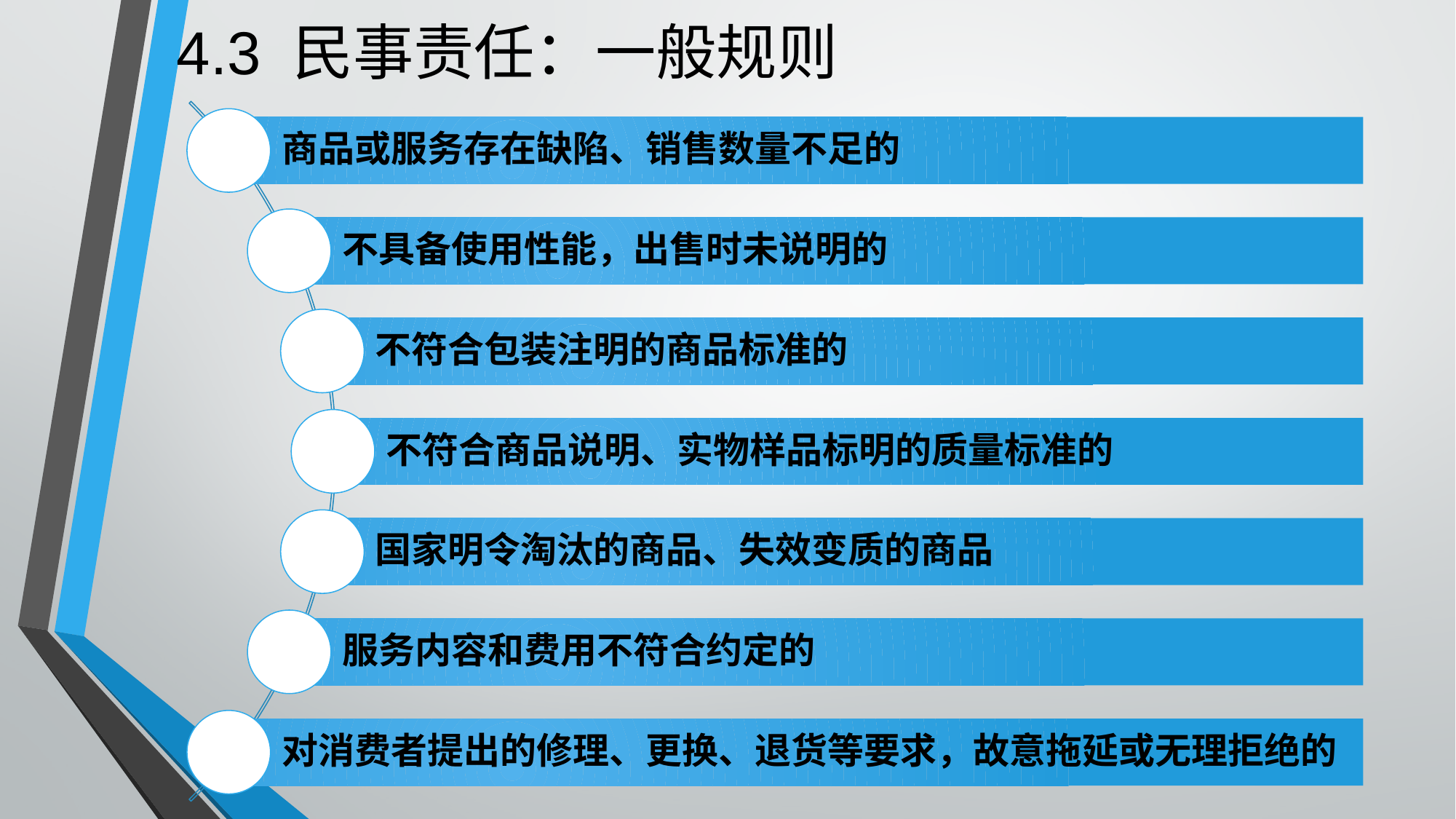

# 4.3 民事责任：一般规则
商品或服务存在缺陷、销售数量不足的
不具备使用性能，出售时未说明的
不符合包装注明的商品标准的
不符合商品说明、实物样品标明的质量标准的
国家明令淘汰的商品、失效变质的商品
服务内容和费用不符合约定的
对消费者提出的修理、更换、退货等要求，故意拖延或无理拒绝的